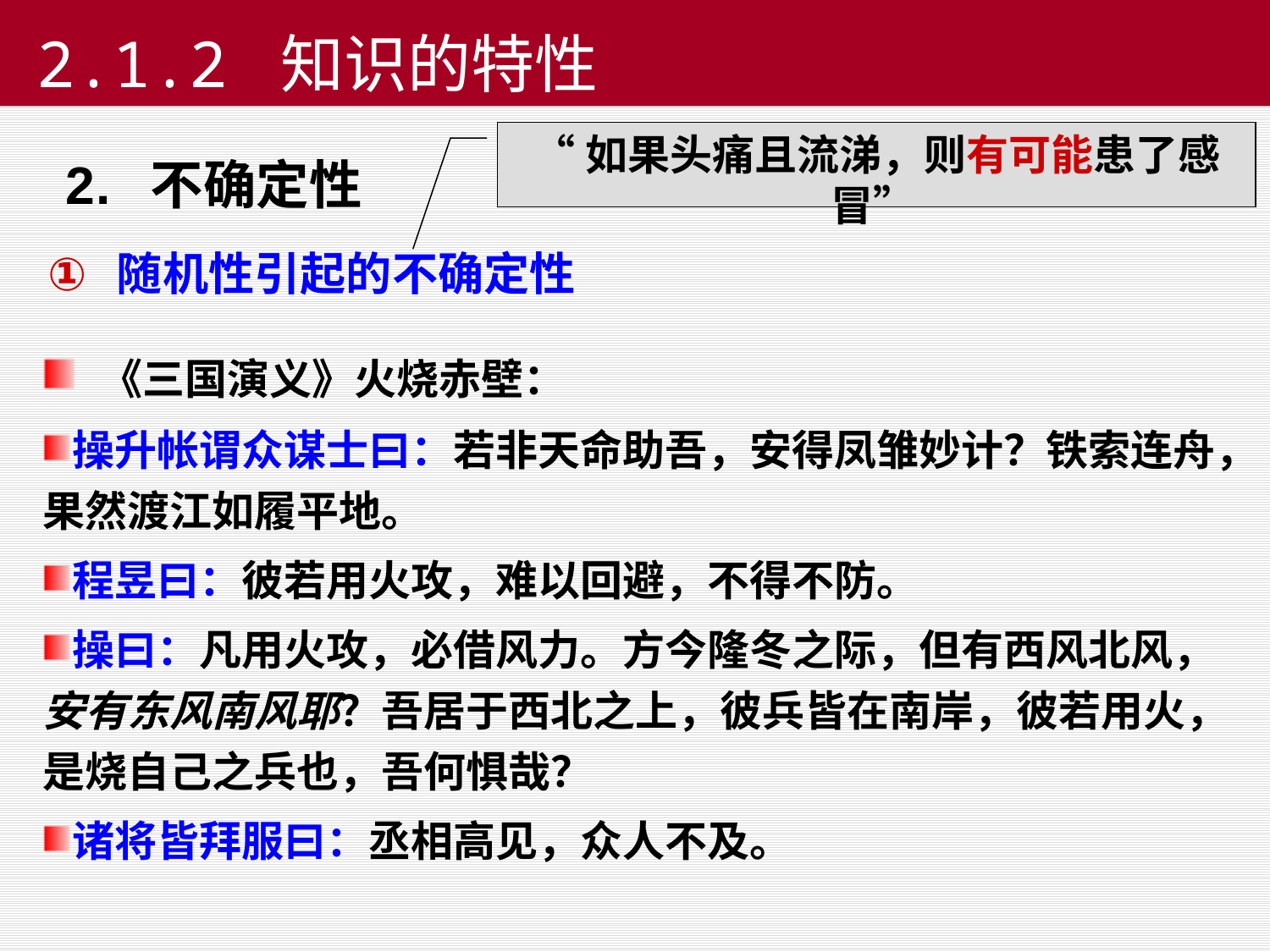

2.1.2 知识的特性
“如果头痛且流涕，则有可能患了感冒”
  不确定性
 随机性引起的不确定性
 《三国演义》火烧赤壁：
操升帐谓众谋士曰：若非天命助吾，安得凤雏妙计？铁索连舟，果然渡江如履平地。
程昱曰：彼若用火攻，难以回避，不得不防。
操曰：凡用火攻，必借风力。方今隆冬之际，但有西风北风，安有东风南风耶？吾居于西北之上，彼兵皆在南岸，彼若用火，是烧自己之兵也，吾何惧哉？
诸将皆拜服曰：丞相高见，众人不及。
9